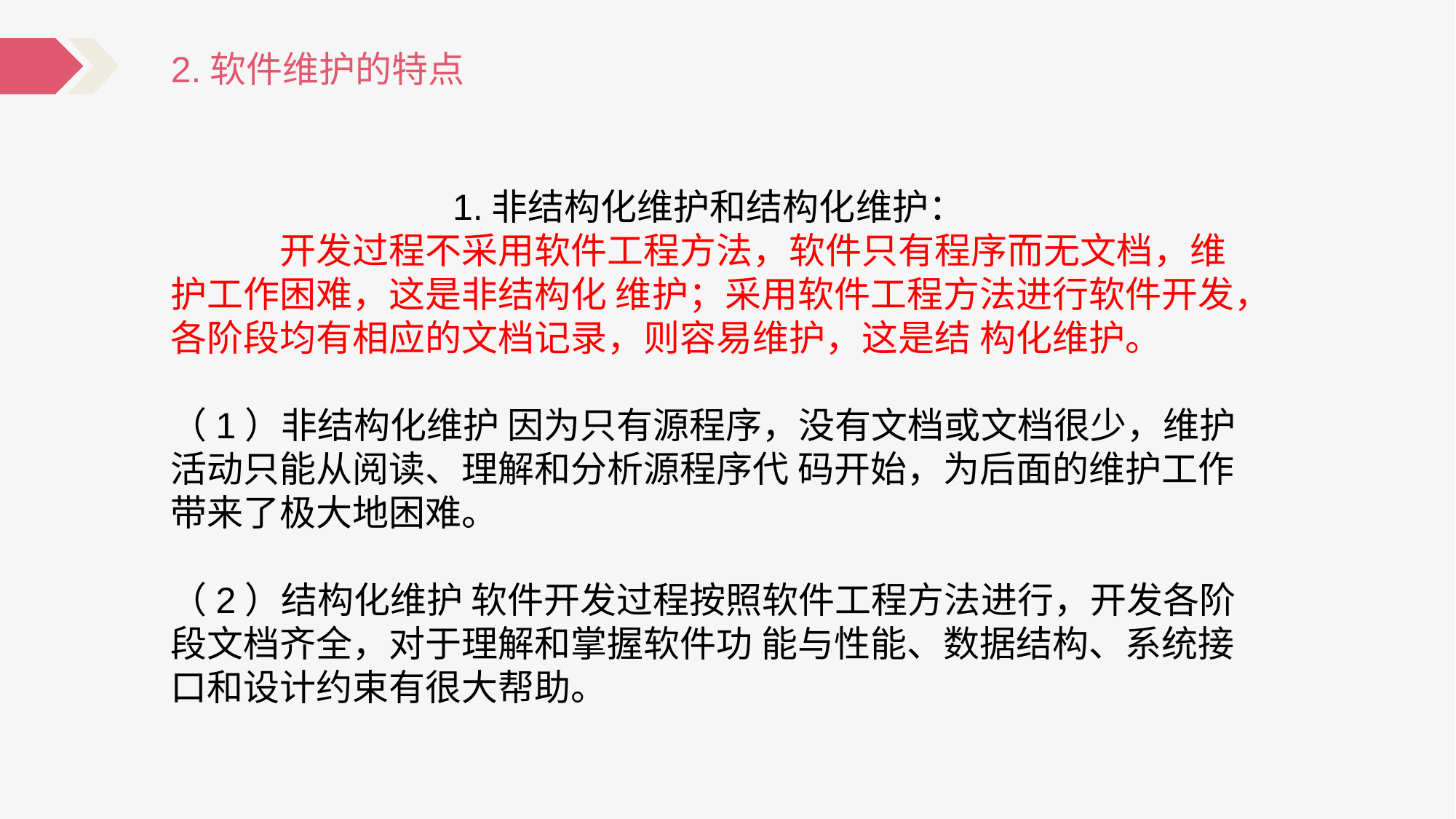

2.软件维护的特点
1.非结构化维护和结构化维护：
	开发过程不采用软件工程方法，软件只有程序而无文档，维护工作困难，这是非结构化 维护；采用软件工程方法进行软件开发，各阶段均有相应的文档记录，则容易维护，这是结 构化维护。

（1）非结构化维护 因为只有源程序，没有文档或文档很少，维护活动只能从阅读、理解和分析源程序代 码开始，为后面的维护工作带来了极大地困难。

（2）结构化维护 软件开发过程按照软件工程方法进行，开发各阶段文档齐全，对于理解和掌握软件功 能与性能、数据结构、系统接口和设计约束有很大帮助。